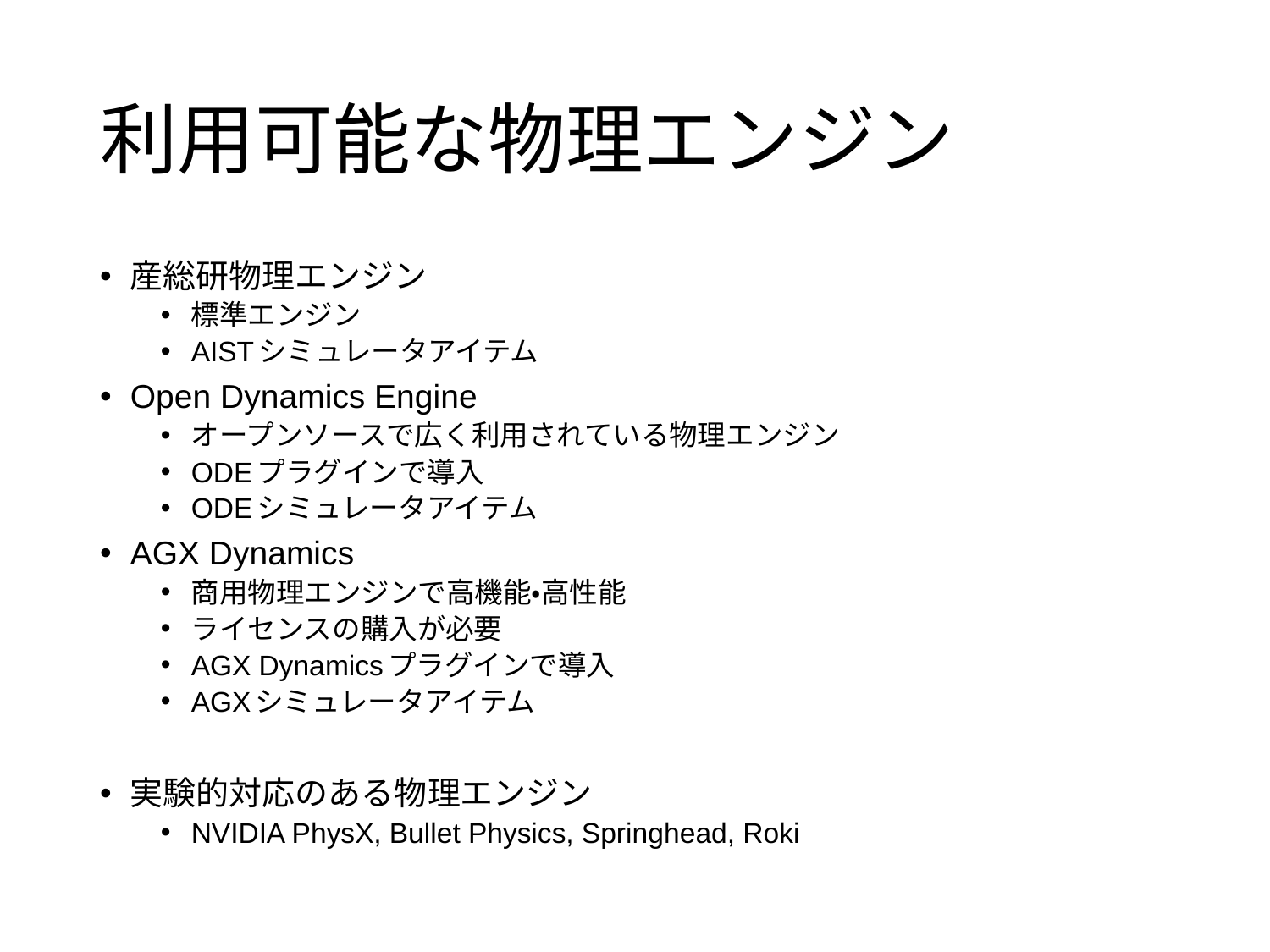

# 利用可能な物理エンジン
産総研物理エンジン
標準エンジン
AISTシミュレータアイテム
Open Dynamics Engine
オープンソースで広く利用されている物理エンジン
ODEプラグインで導入
ODEシミュレータアイテム
AGX Dynamics
商用物理エンジンで高機能・高性能
ライセンスの購入が必要
AGX Dynamicsプラグインで導入
AGXシミュレータアイテム

実験的対応のある物理エンジン
NVIDIA PhysX, Bullet Physics, Springhead, Roki